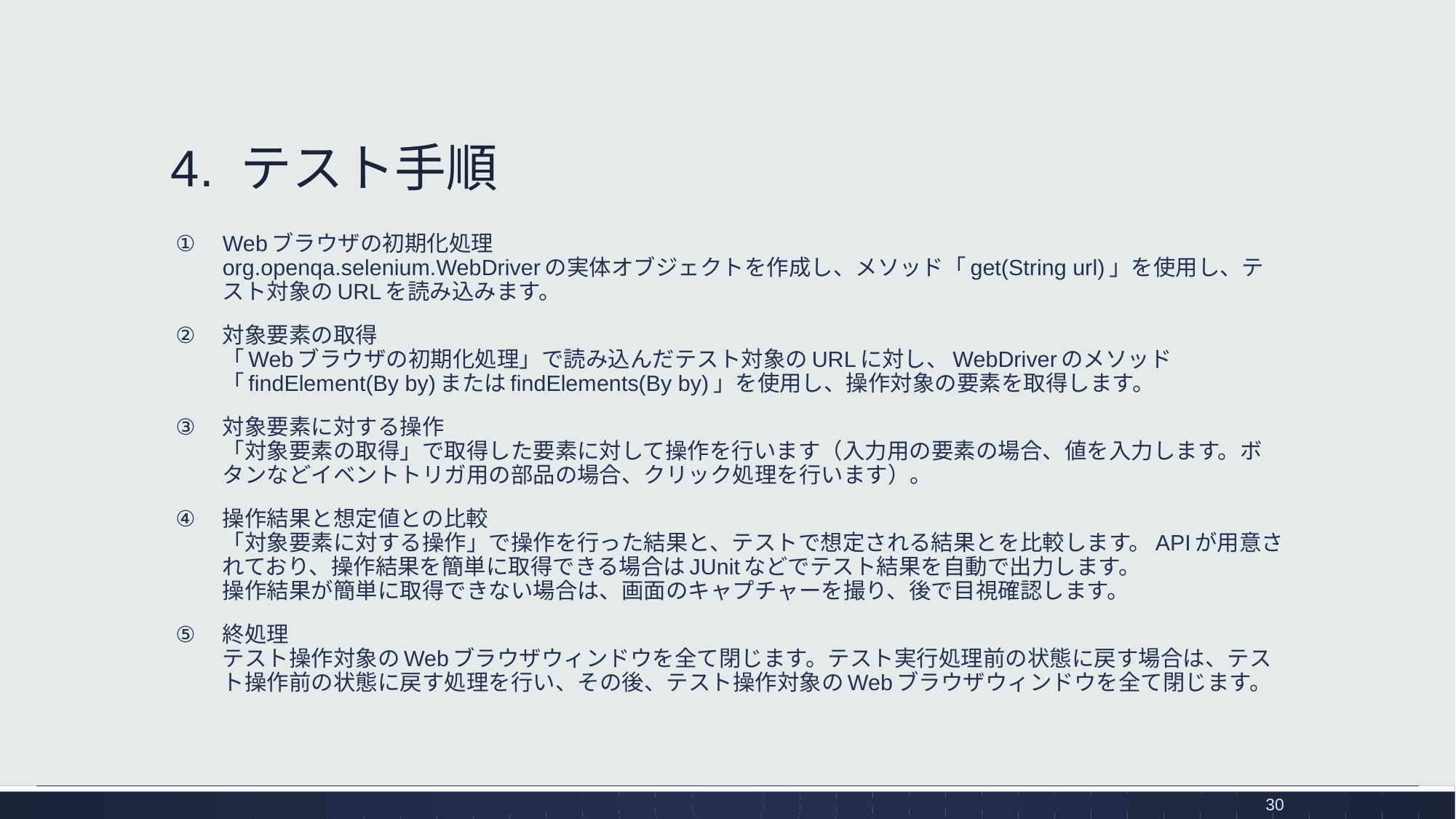

# 4. テスト手順
Webブラウザの初期化処理
org.openqa.selenium.WebDriverの実体オブジェクトを作成し、メソッド「get(String url)」を使用し、テスト対象のURLを読み込みます。
対象要素の取得
「Webブラウザの初期化処理」で読み込んだテスト対象のURLに対し、WebDriverのメソッド「findElement(By by)またはfindElements(By by)」を使用し、操作対象の要素を取得します。
対象要素に対する操作
「対象要素の取得」で取得した要素に対して操作を行います（入力用の要素の場合、値を入力します。ボタンなどイベントトリガ用の部品の場合、クリック処理を行います）。
操作結果と想定値との比較
「対象要素に対する操作」で操作を行った結果と、テストで想定される結果とを比較します。APIが用意されており、操作結果を簡単に取得できる場合はJUnitなどでテスト結果を自動で出力します。
操作結果が簡単に取得できない場合は、画面のキャプチャーを撮り、後で目視確認します。
終処理
テスト操作対象のWebブラウザウィンドウを全て閉じます。テスト実行処理前の状態に戻す場合は、テスト操作前の状態に戻す処理を行い、その後、テスト操作対象のWebブラウザウィンドウを全て閉じます。
30